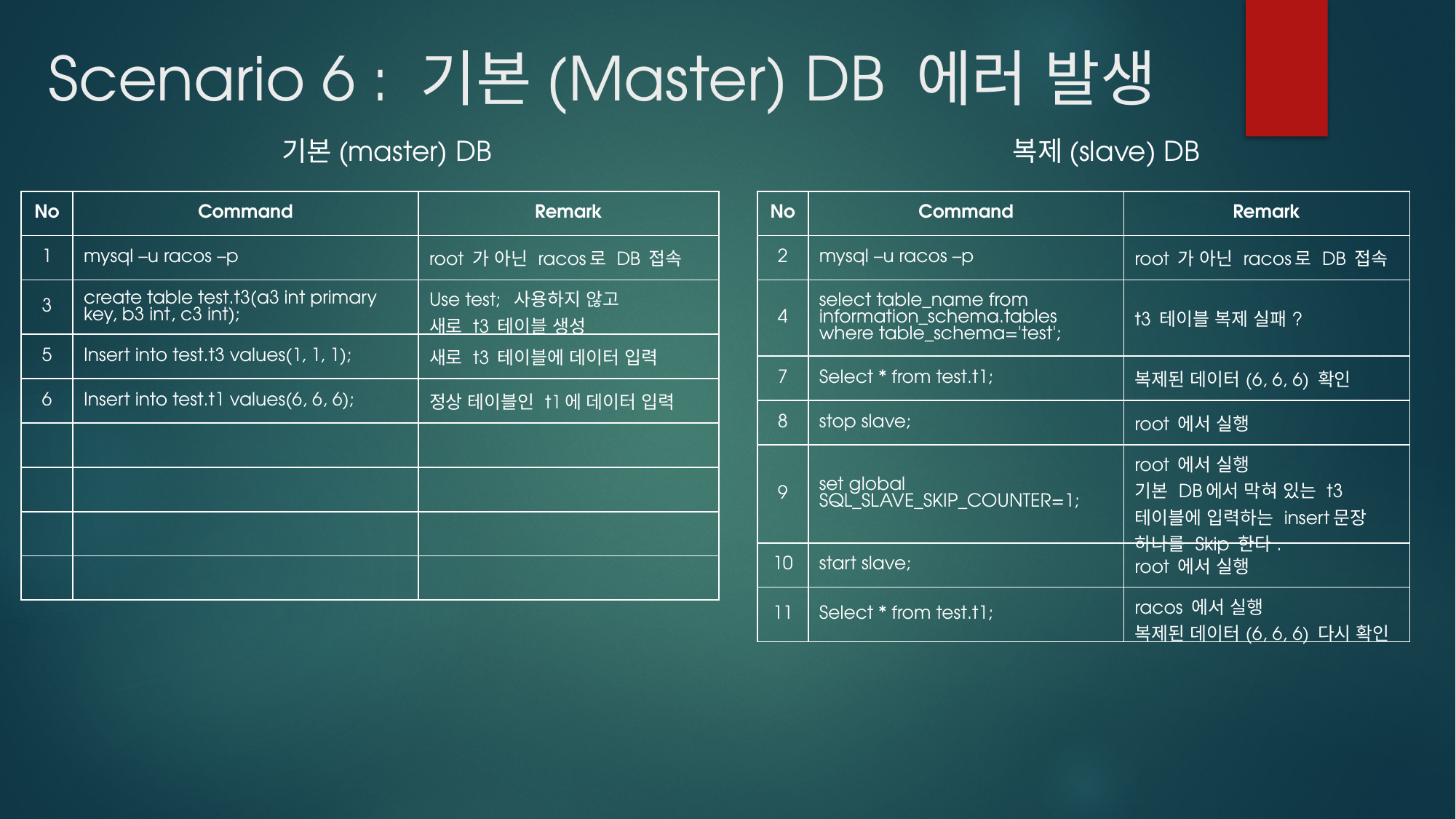

# Scenario 6 : 기본(Master) DB 에러 발생
복제(slave) DB
기본(master) DB
| No | Command | Remark |
| --- | --- | --- |
| 1 | mysql –u racos –p | root 가 아닌 racos로 DB 접속 |
| 3 | create table test.t3(a3 int primary key, b3 int, c3 int); | Use test; 사용하지 않고 새로 t3 테이블 생성 |
| 5 | Insert into test.t3 values(1, 1, 1); | 새로 t3 테이블에 데이터 입력 |
| 6 | Insert into test.t1 values(6, 6, 6); | 정상 테이블인 t1에 데이터 입력 |
|  |  |  |
|  |  |  |
|  |  |  |
|  |  |  |
| No | Command | Remark |
| --- | --- | --- |
| 2 | mysql –u racos –p | root 가 아닌 racos로 DB 접속 |
| 4 | select table\_name from information\_schema.tables where table\_schema='test'; | t3 테이블 복제 실패? |
| 7 | Select \* from test.t1; | 복제된 데이터(6, 6, 6) 확인 |
| 8 | stop slave; | root 에서 실행 |
| 9 | set global SQL\_SLAVE\_SKIP\_COUNTER=1; | root 에서 실행 기본 DB에서 막혀 있는 t3 테이블에 입력하는 insert문장 하나를 Skip 한다. |
| 10 | start slave; | root 에서 실행 |
| 11 | Select \* from test.t1; | racos 에서 실행 복제된 데이터(6, 6, 6) 다시 확인 |